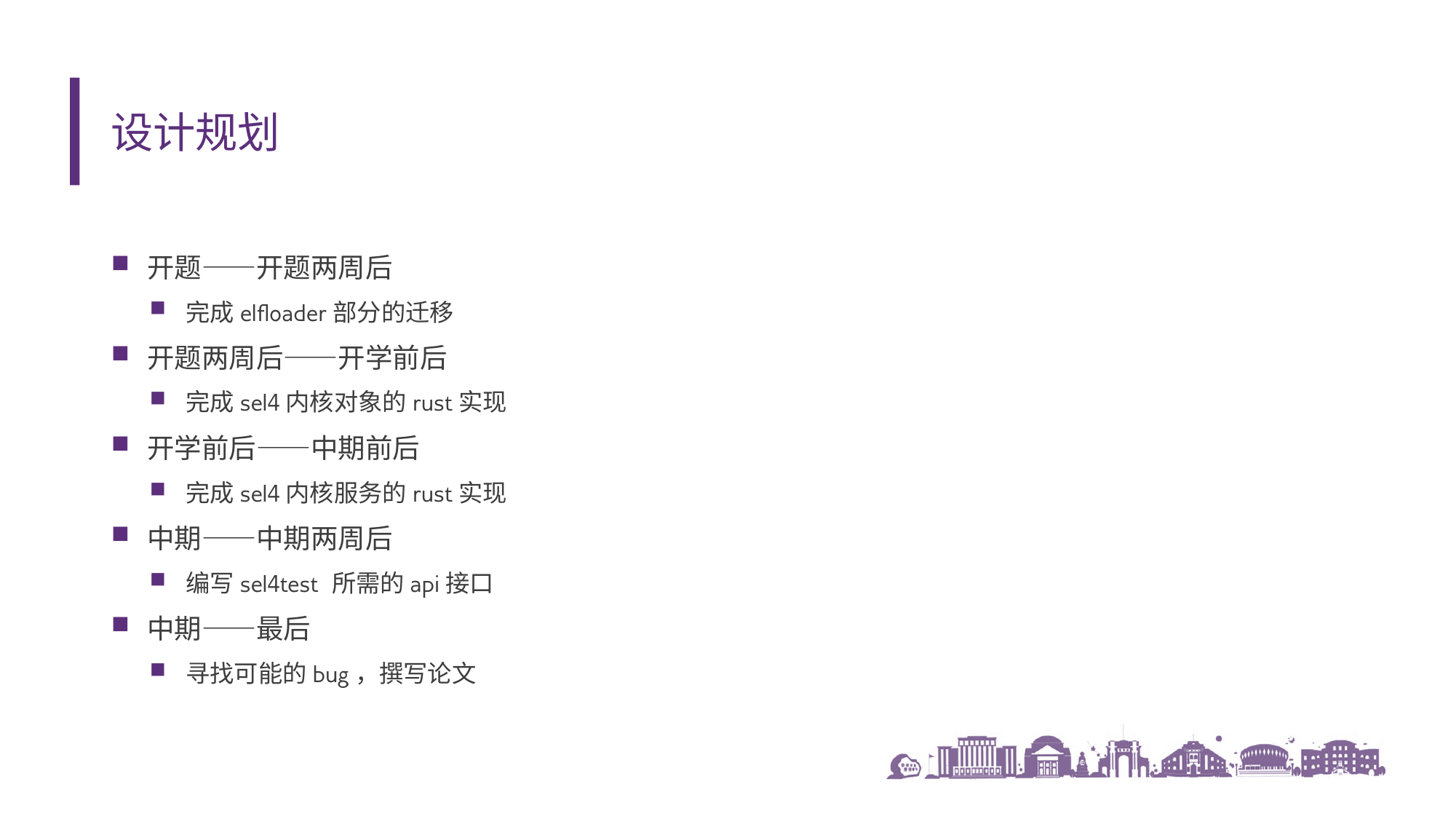

# 设计规划
开题——开题两周后
完成elfloader部分的迁移
开题两周后——开学前后
完成sel4内核对象的rust实现
开学前后——中期前后
完成sel4内核服务的rust实现
中期——中期两周后
编写sel4test 所需的api接口
中期——最后
寻找可能的bug，撰写论文